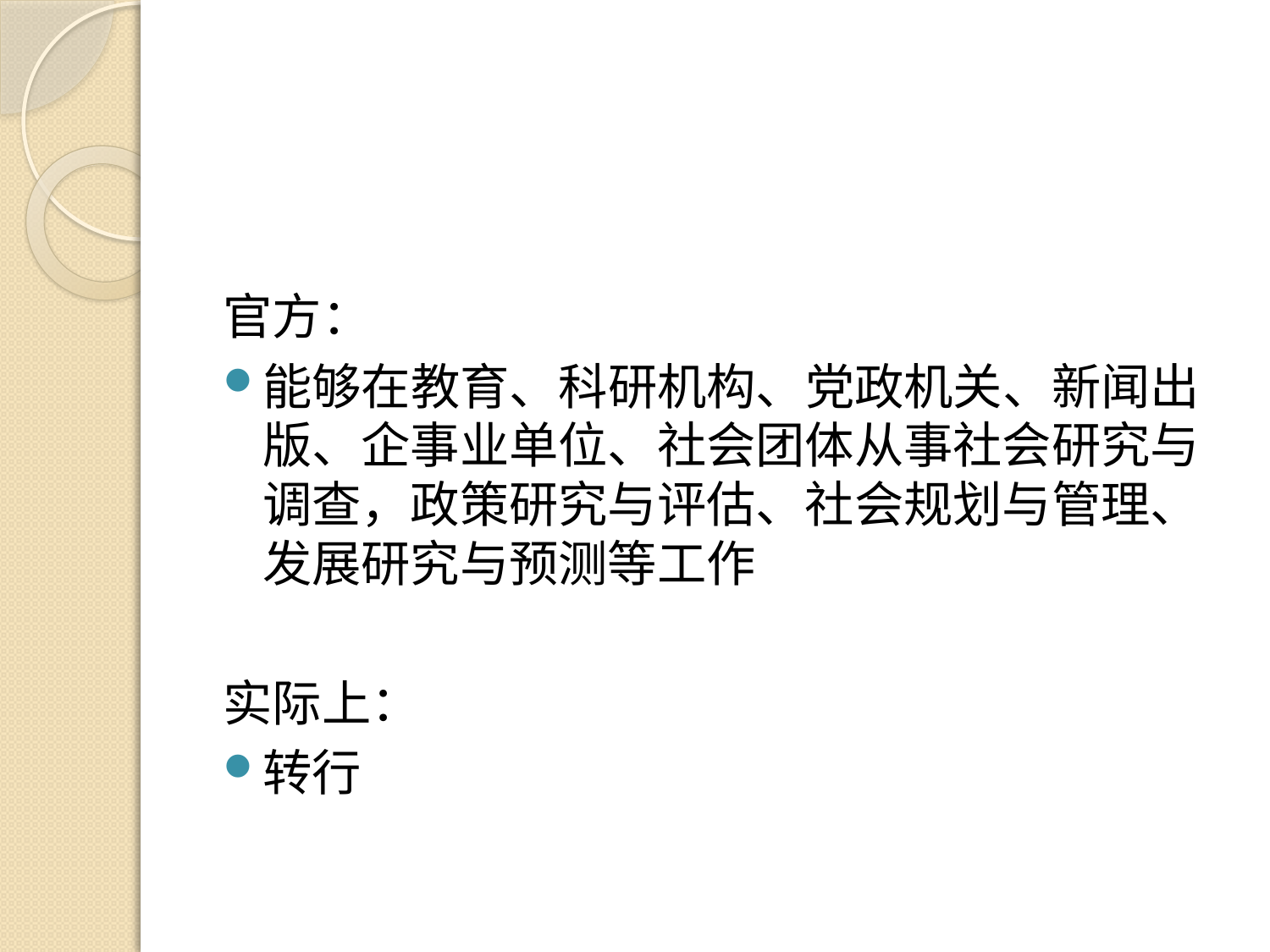

#

官方：
能够在教育、科研机构、党政机关、新闻出版、企事业单位、社会团体从事社会研究与调查，政策研究与评估、社会规划与管理、发展研究与预测等工作

实际上：
转行